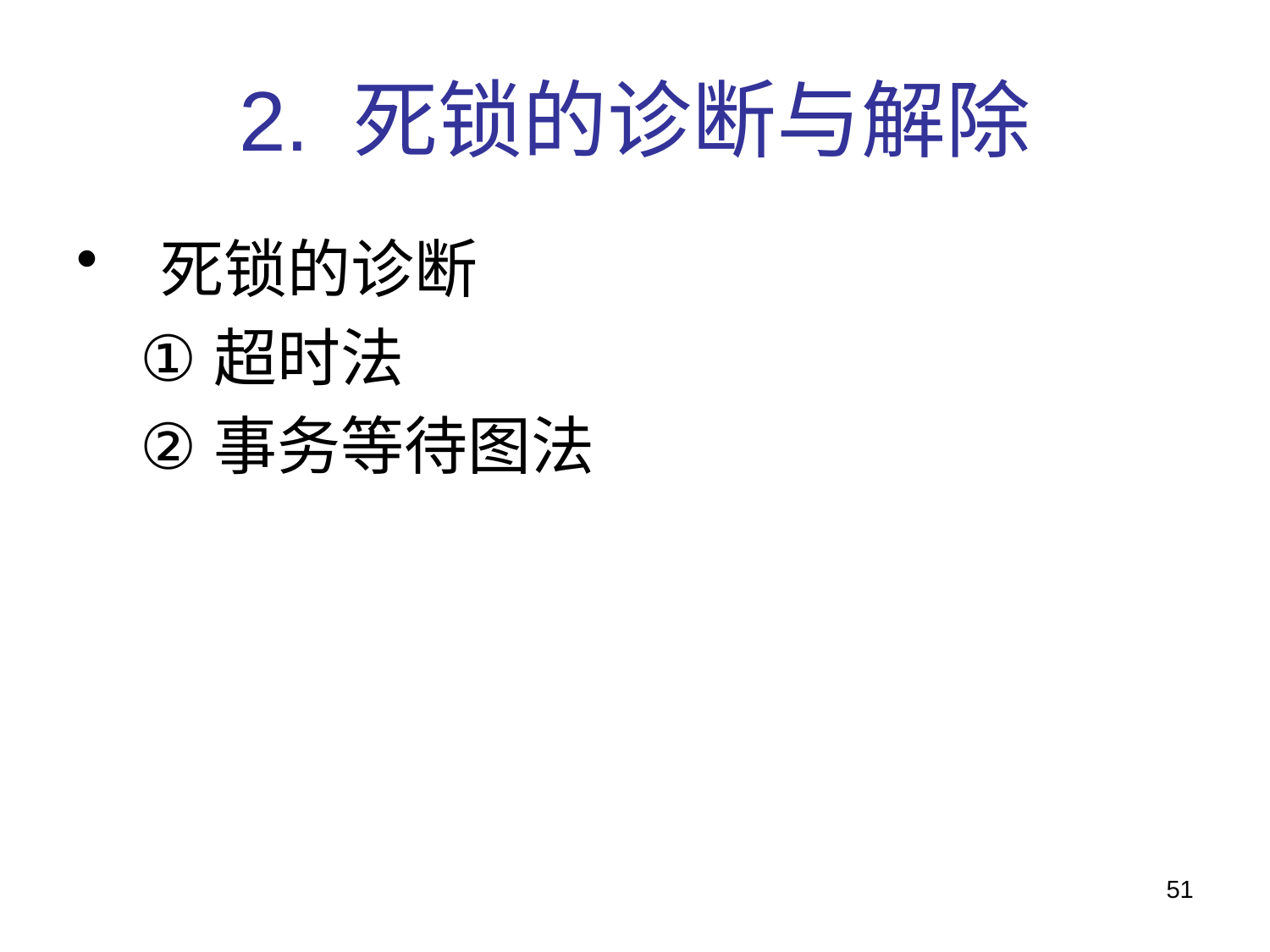

# 2. 死锁的诊断与解除
死锁的诊断
超时法
事务等待图法

51